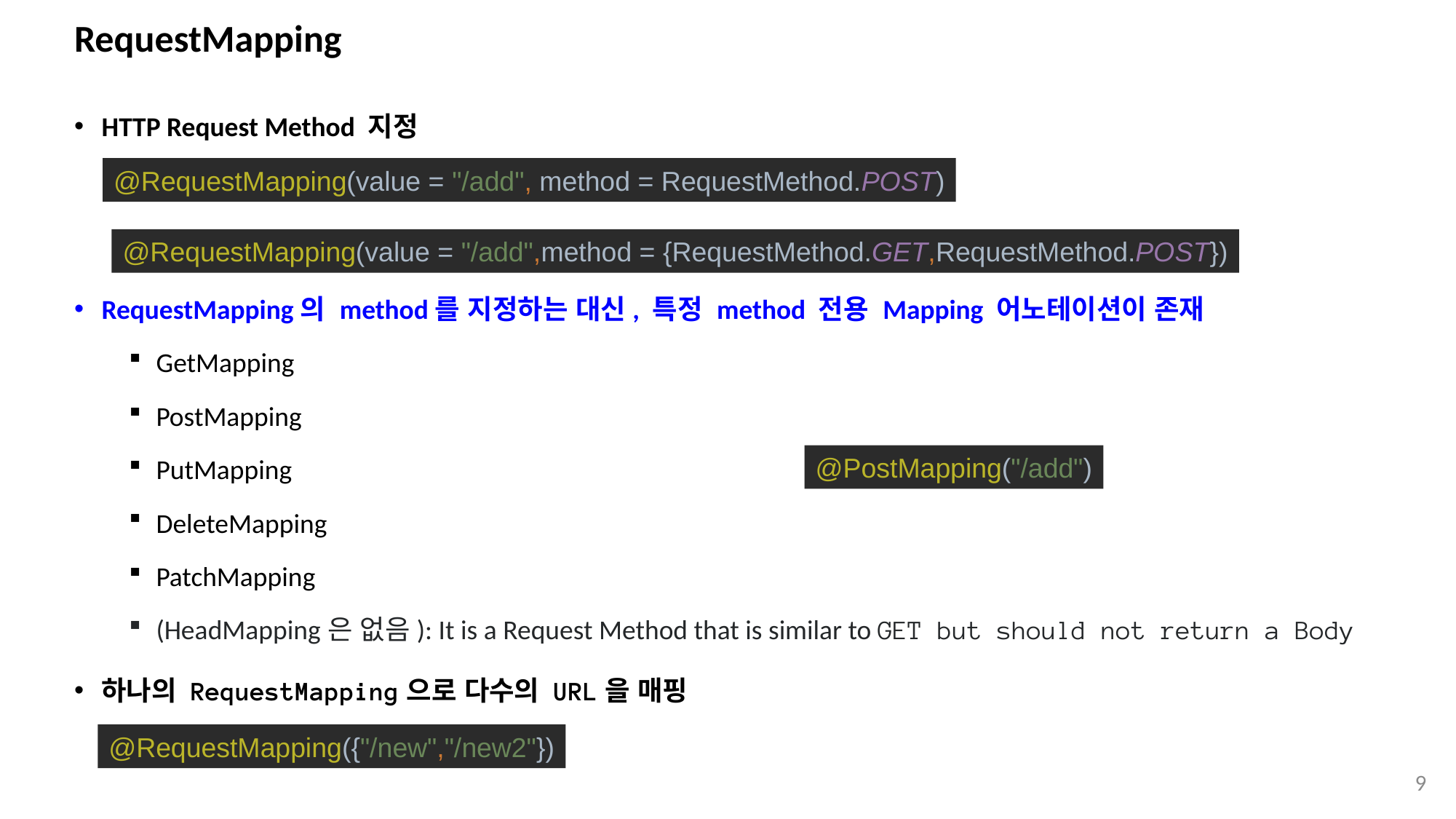

# RequestMapping
HTTP Request Method 지정

RequestMapping의 method를 지정하는 대신, 특정 method 전용 Mapping 어노테이션이 존재
GetMapping
PostMapping
PutMapping
DeleteMapping
PatchMapping
(HeadMapping은 없음): It is a Request Method that is similar to GET but should not return a Body
하나의 RequestMapping으로 다수의 URL을 매핑

@RequestMapping(value = "/add", method = RequestMethod.POST)
@RequestMapping(value = "/add",method = {RequestMethod.GET,RequestMethod.POST})
@PostMapping("/add")
@RequestMapping({"/new","/new2"})
9